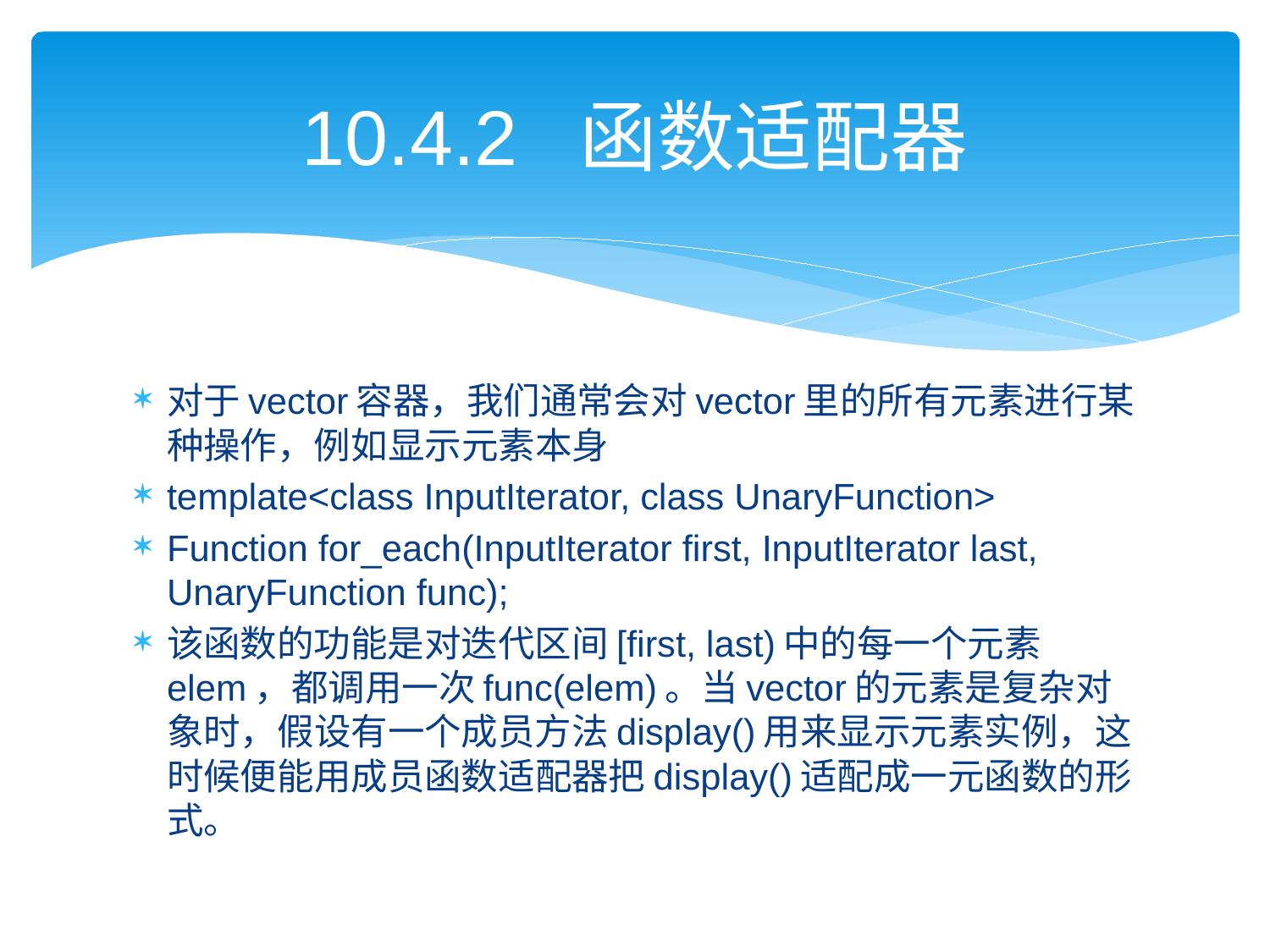

# 10.4.2  函数适配器
对于vector容器，我们通常会对vector里的所有元素进行某种操作，例如显示元素本身
template<class InputIterator, class UnaryFunction>
Function for_each(InputIterator first, InputIterator last, UnaryFunction func);
该函数的功能是对迭代区间[first, last)中的每一个元素elem，都调用一次func(elem)。当vector的元素是复杂对象时，假设有一个成员方法display()用来显示元素实例，这时候便能用成员函数适配器把display()适配成一元函数的形式。